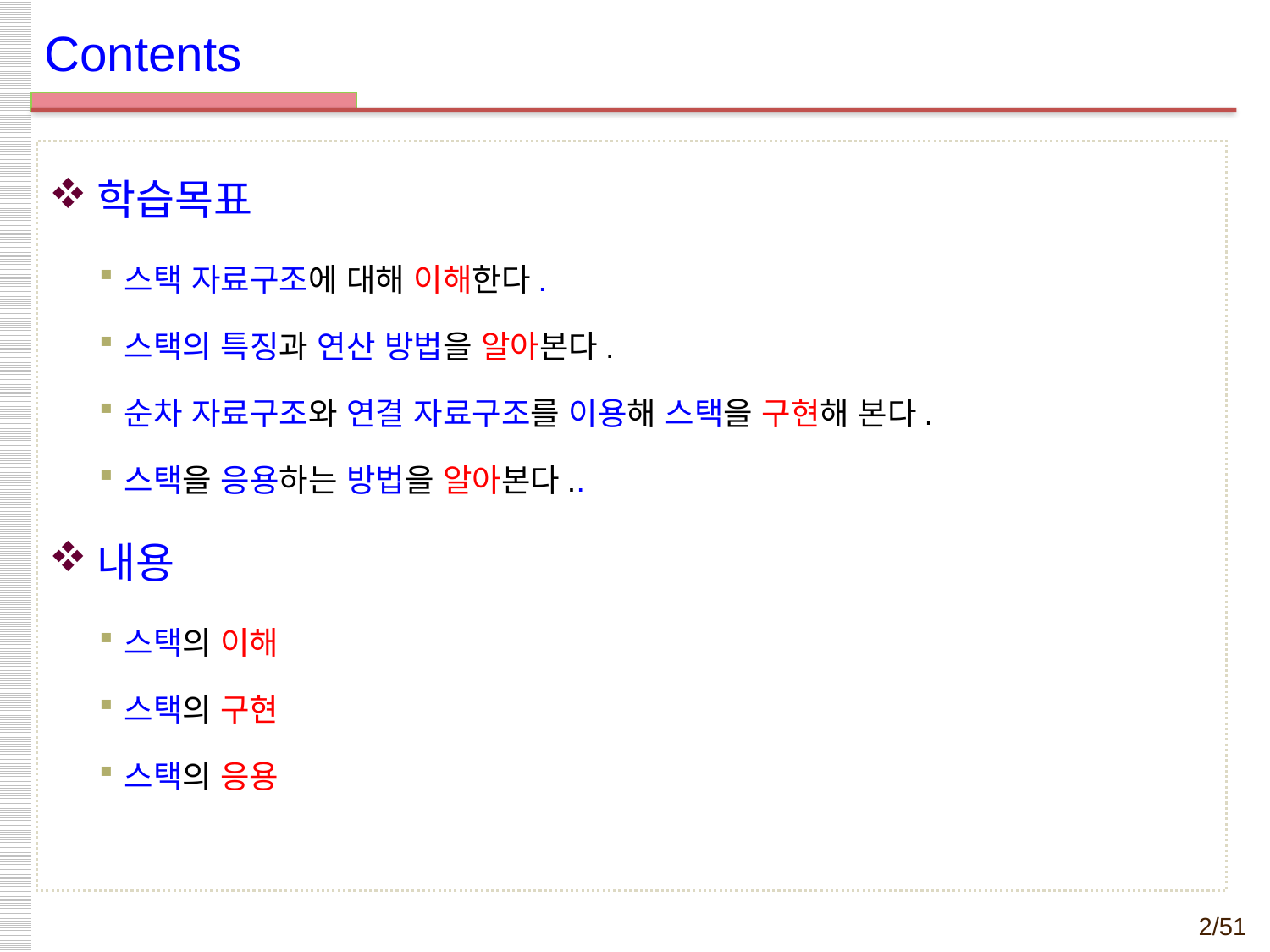

학습목표
스택 자료구조에 대해 이해한다.
스택의 특징과 연산 방법을 알아본다.
순차 자료구조와 연결 자료구조를 이용해 스택을 구현해 본다.
스택을 응용하는 방법을 알아본다..
내용
스택의 이해
스택의 구현
스택의 응용